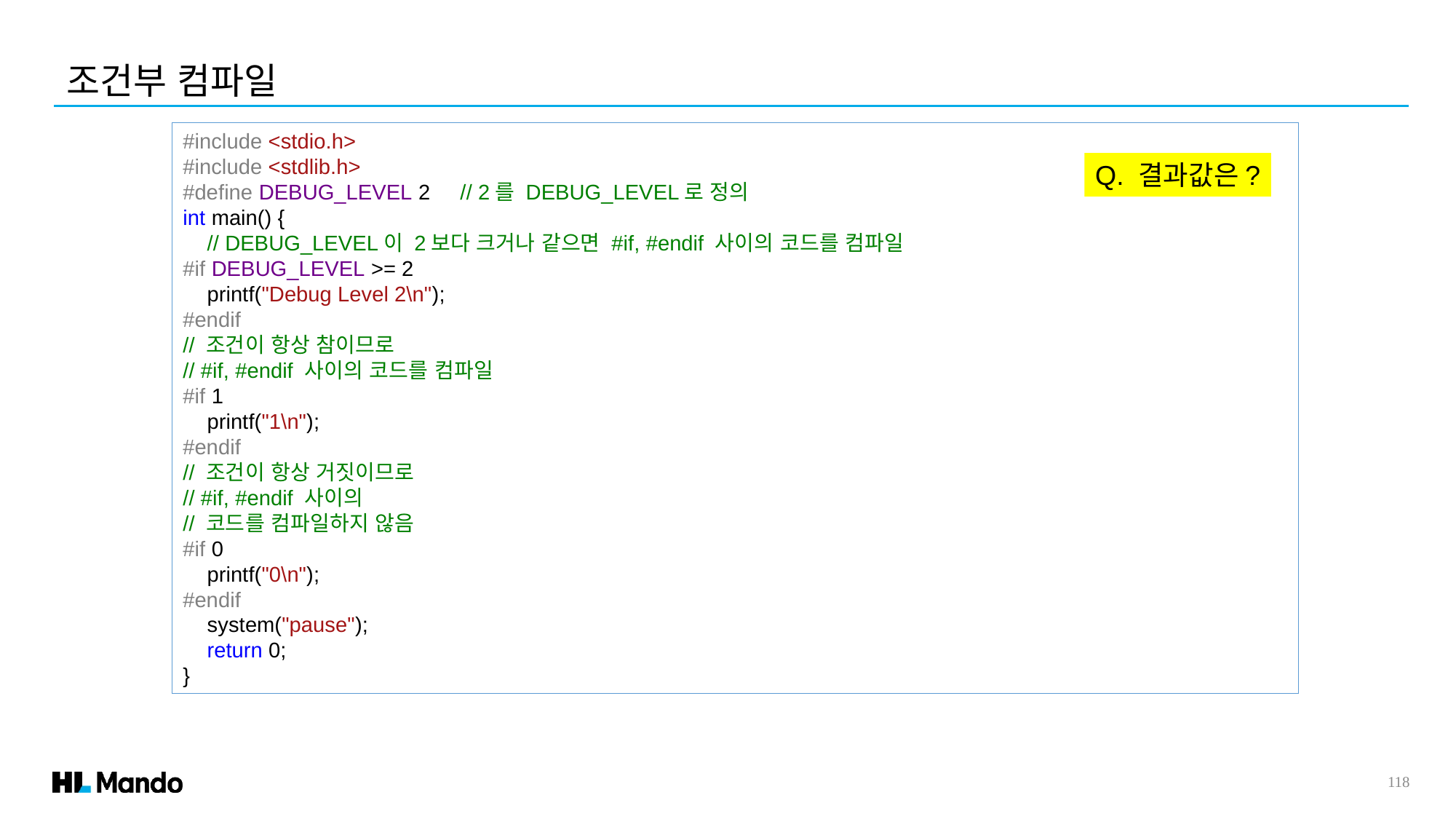

조건부 컴파일
#include <stdio.h>
#include <stdlib.h>
#define DEBUG_LEVEL 2     // 2를 DEBUG_LEVEL로 정의
int main() {
    // DEBUG_LEVEL이 2보다 크거나 같으면 #if, #endif 사이의 코드를 컴파일
#if DEBUG_LEVEL >= 2
    printf("Debug Level 2\n");
#endif
// 조건이 항상 참이므로
// #if, #endif 사이의 코드를 컴파일
#if 1
    printf("1\n");
#endif
// 조건이 항상 거짓이므로
// #if, #endif 사이의
// 코드를 컴파일하지 않음
#if 0
    printf("0\n");
#endif
    system("pause");
    return 0;
}
Q. 결과값은?
118